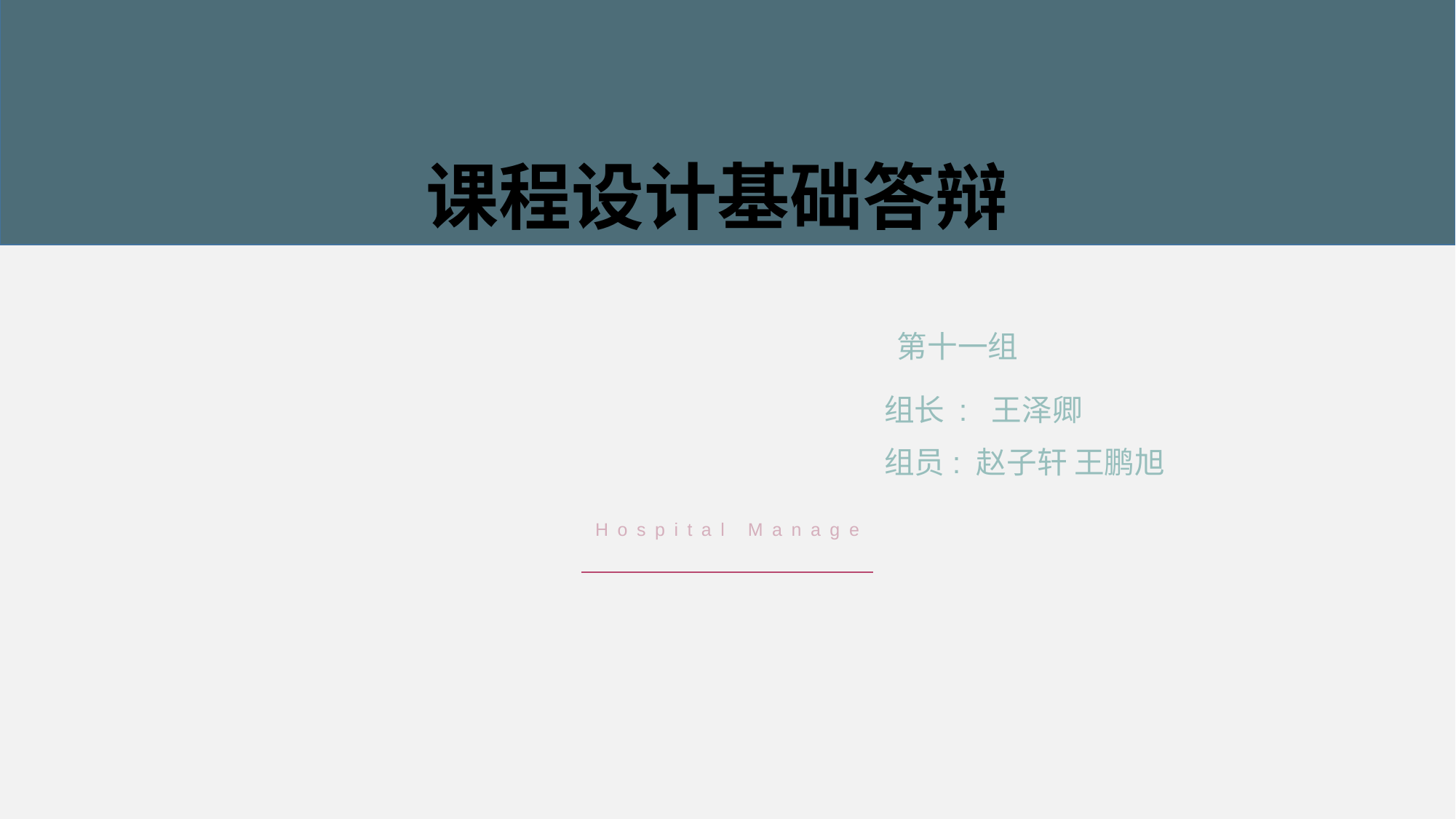

课程设计基础答辩
第十一组
组长 :  王泽卿
组员: 赵子轩 王鹏旭
Hospital Manage
1